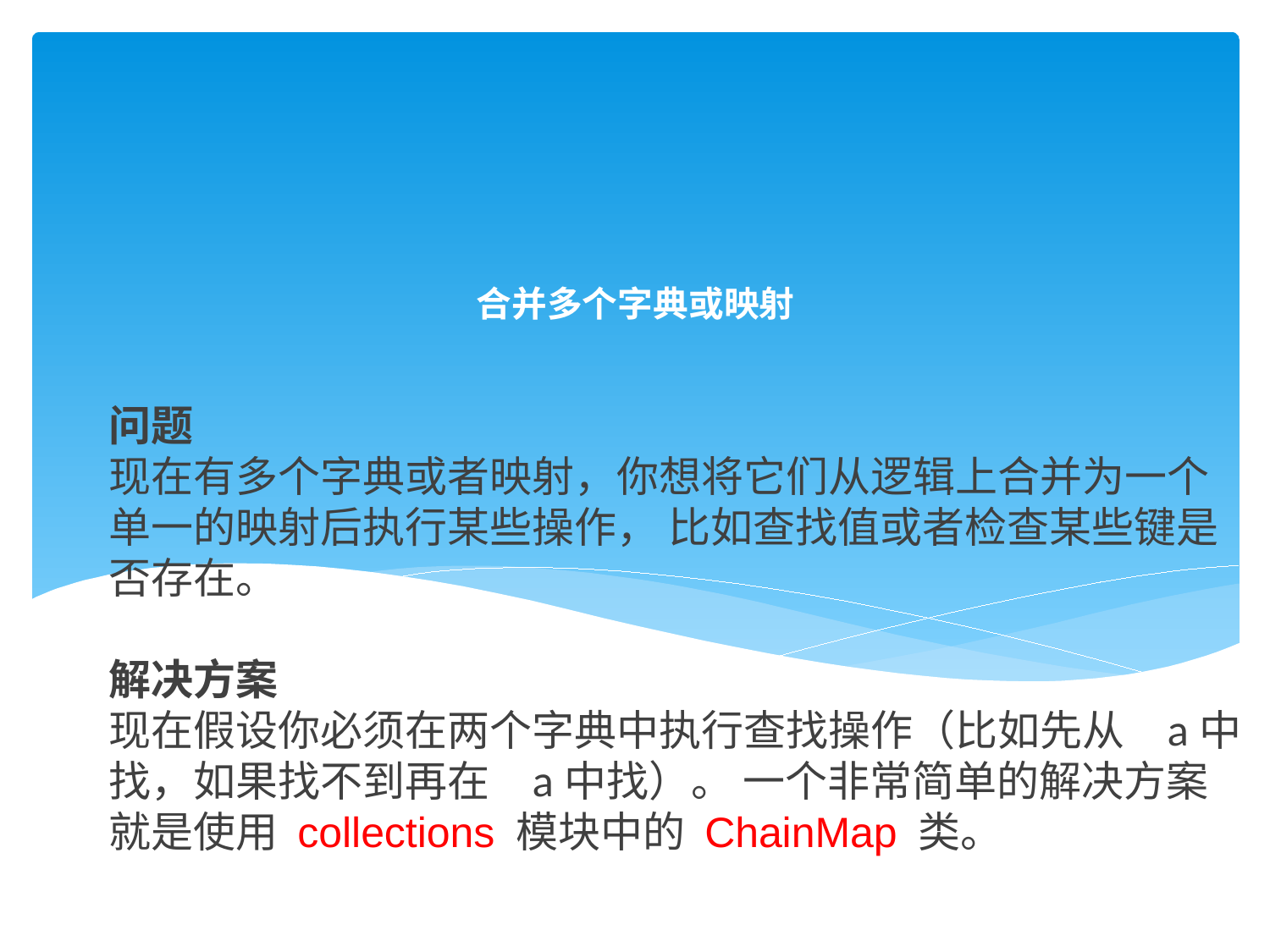

合并多个字典或映射
# 问题 现在有多个字典或者映射，你想将它们从逻辑上合并为一个单一的映射后执行某些操作， 比如查找值或者检查某些键是否存在。 解决方案 现在假设你必须在两个字典中执行查找操作（比如先从 aa中找，如果找不到再在 ba中找）。 一个非常简单的解决方案就是使用 collections 模块中的 ChainMap 类。